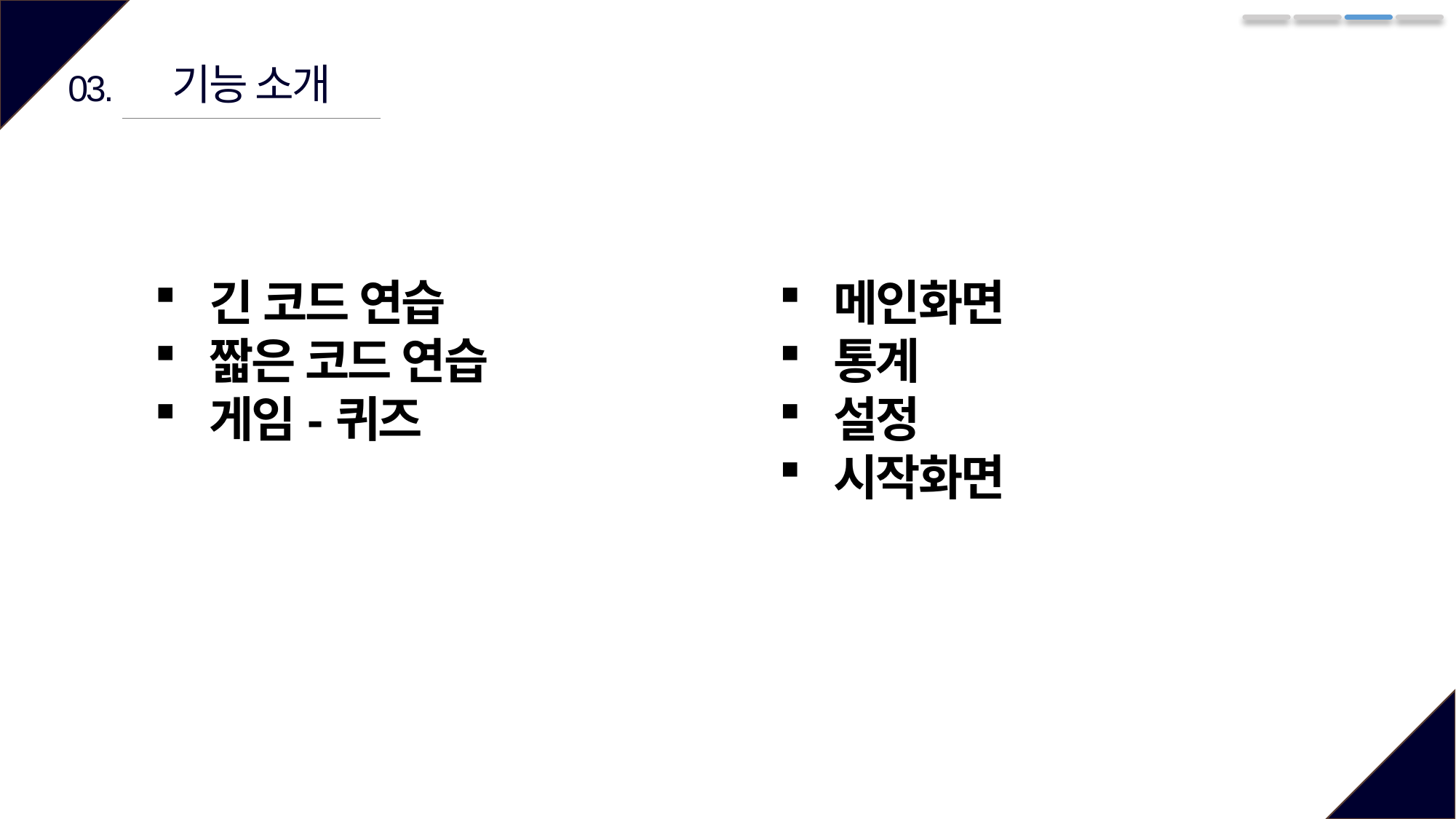

기능 소개
03.
긴 코드 연습
짧은 코드 연습
게임-퀴즈
메인화면
통계
설정
시작화면